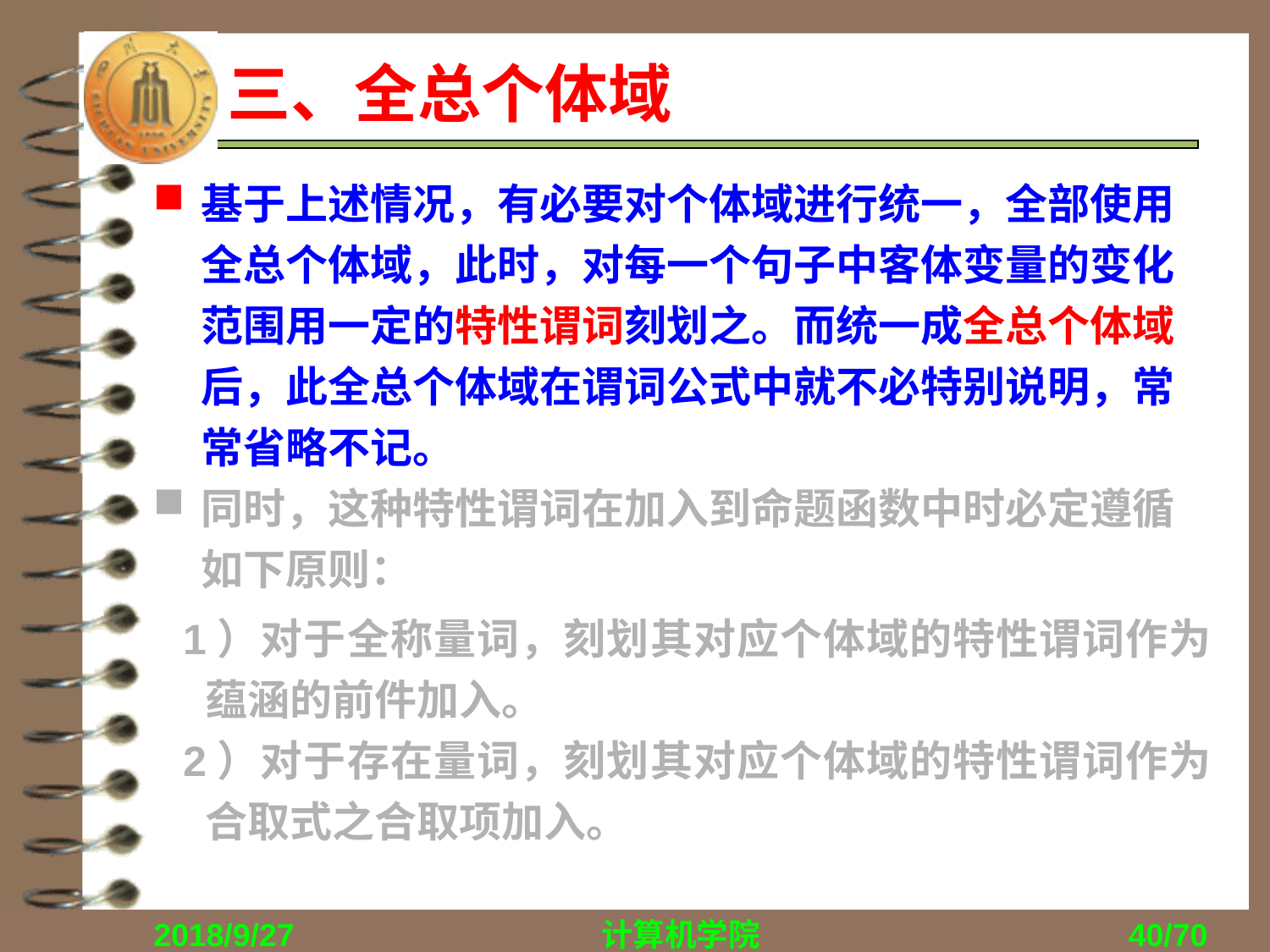

# 三、全总个体域
基于上述情况，有必要对个体域进行统一，全部使用全总个体域，此时，对每一个句子中客体变量的变化范围用一定的特性谓词刻划之。而统一成全总个体域后，此全总个体域在谓词公式中就不必特别说明，常常省略不记。
同时，这种特性谓词在加入到命题函数中时必定遵循如下原则：
  1）对于全称量词，刻划其对应个体域的特性谓词作为蕴涵的前件加入。
  2）对于存在量词，刻划其对应个体域的特性谓词作为合取式之合取项加入。
2018/9/27
计算机学院
40/70